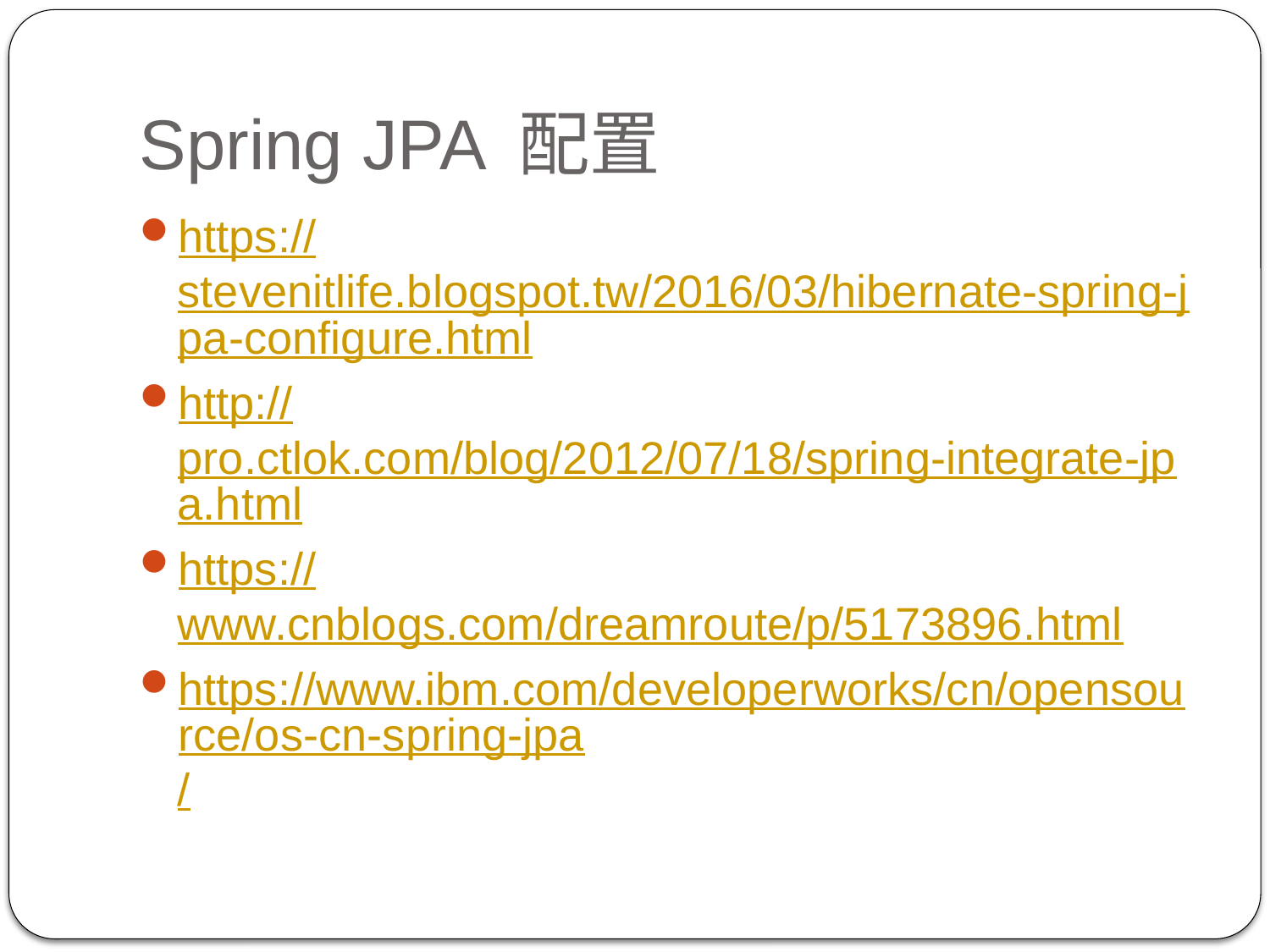

# Spring JPA 配置
https://stevenitlife.blogspot.tw/2016/03/hibernate-spring-jpa-configure.html
http://pro.ctlok.com/blog/2012/07/18/spring-integrate-jpa.html
https://www.cnblogs.com/dreamroute/p/5173896.html
https://www.ibm.com/developerworks/cn/opensource/os-cn-spring-jpa/